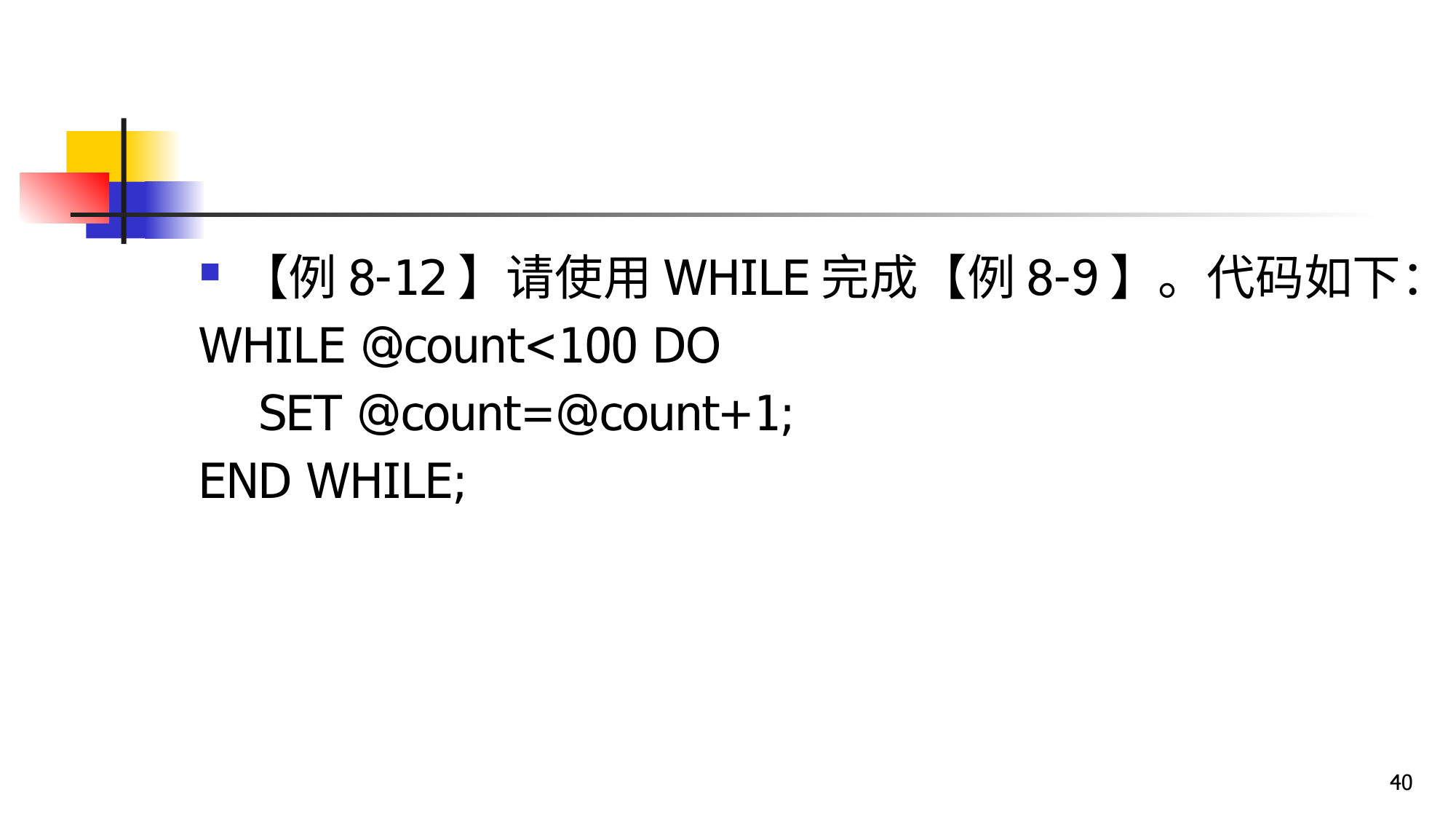

#
【例8-12】请使用WHILE完成【例8-9】。代码如下：
WHILE @count<100 DO
    SET @count=@count+1;
END WHILE;

40